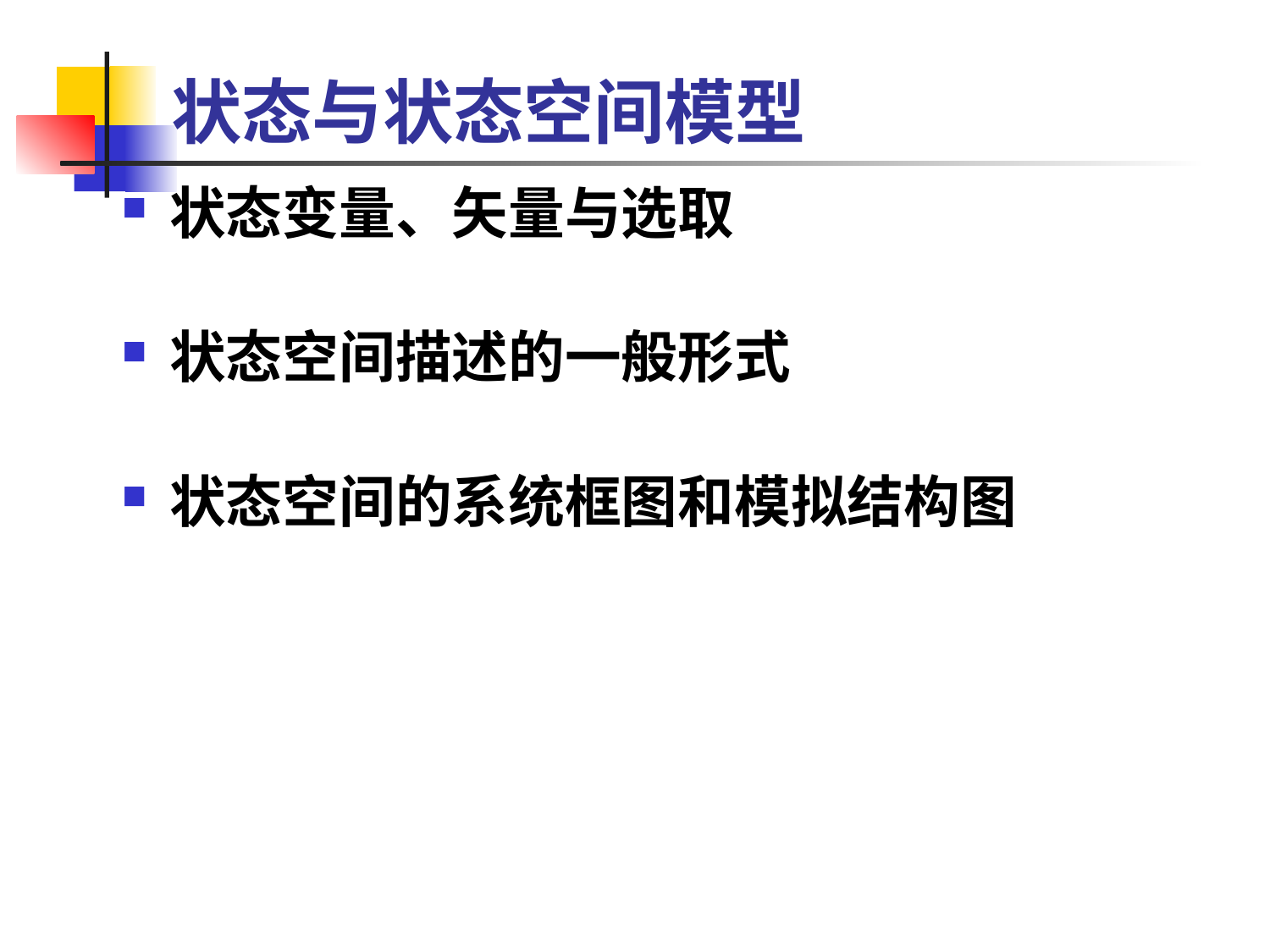

# 状态与状态空间模型
状态变量、矢量与选取

状态空间描述的一般形式

状态空间的系统框图和模拟结构图